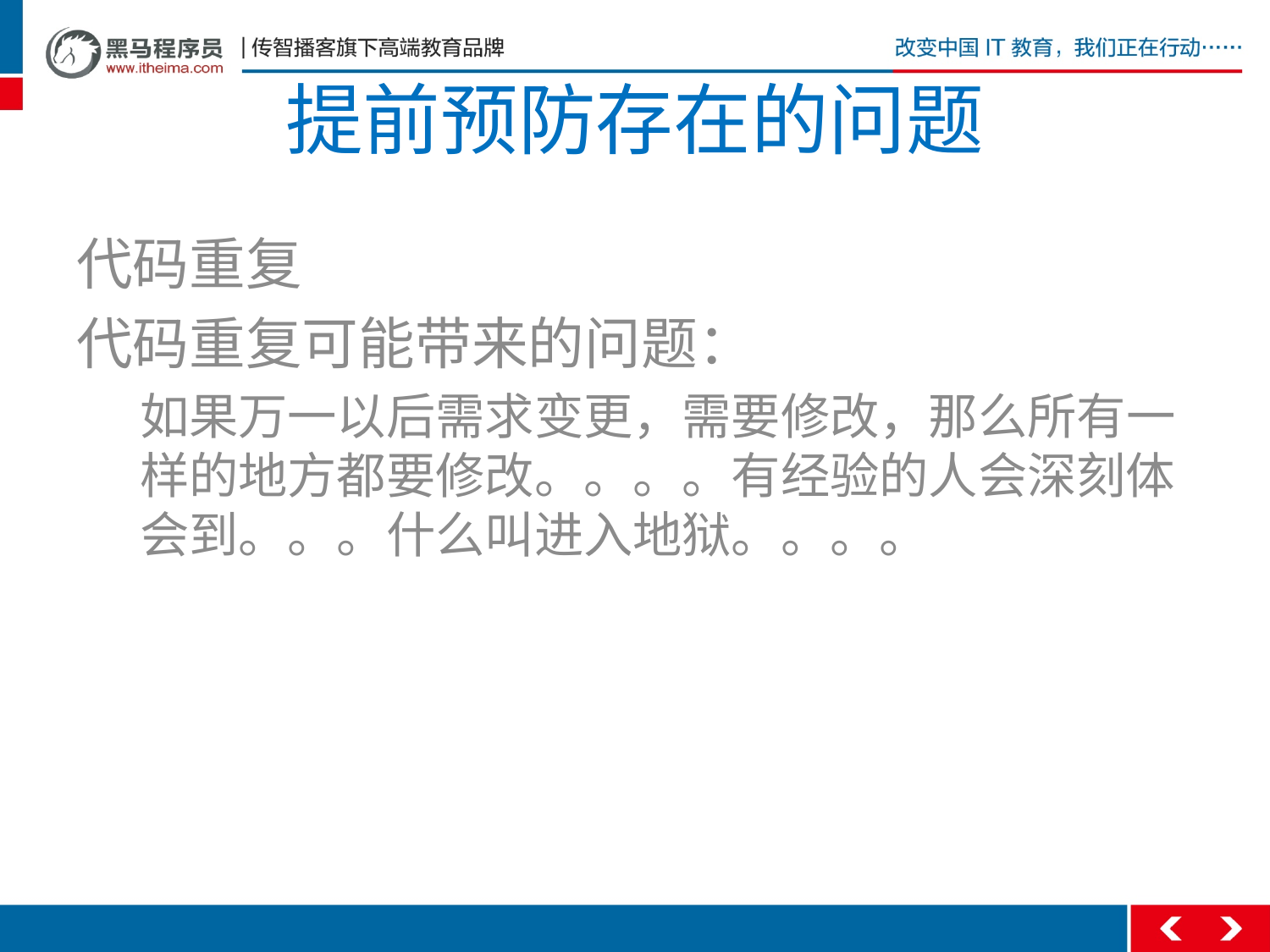

# 提前预防存在的问题
代码重复
代码重复可能带来的问题：
如果万一以后需求变更，需要修改，那么所有一样的地方都要修改。。。。有经验的人会深刻体会到。。。什么叫进入地狱。。。。